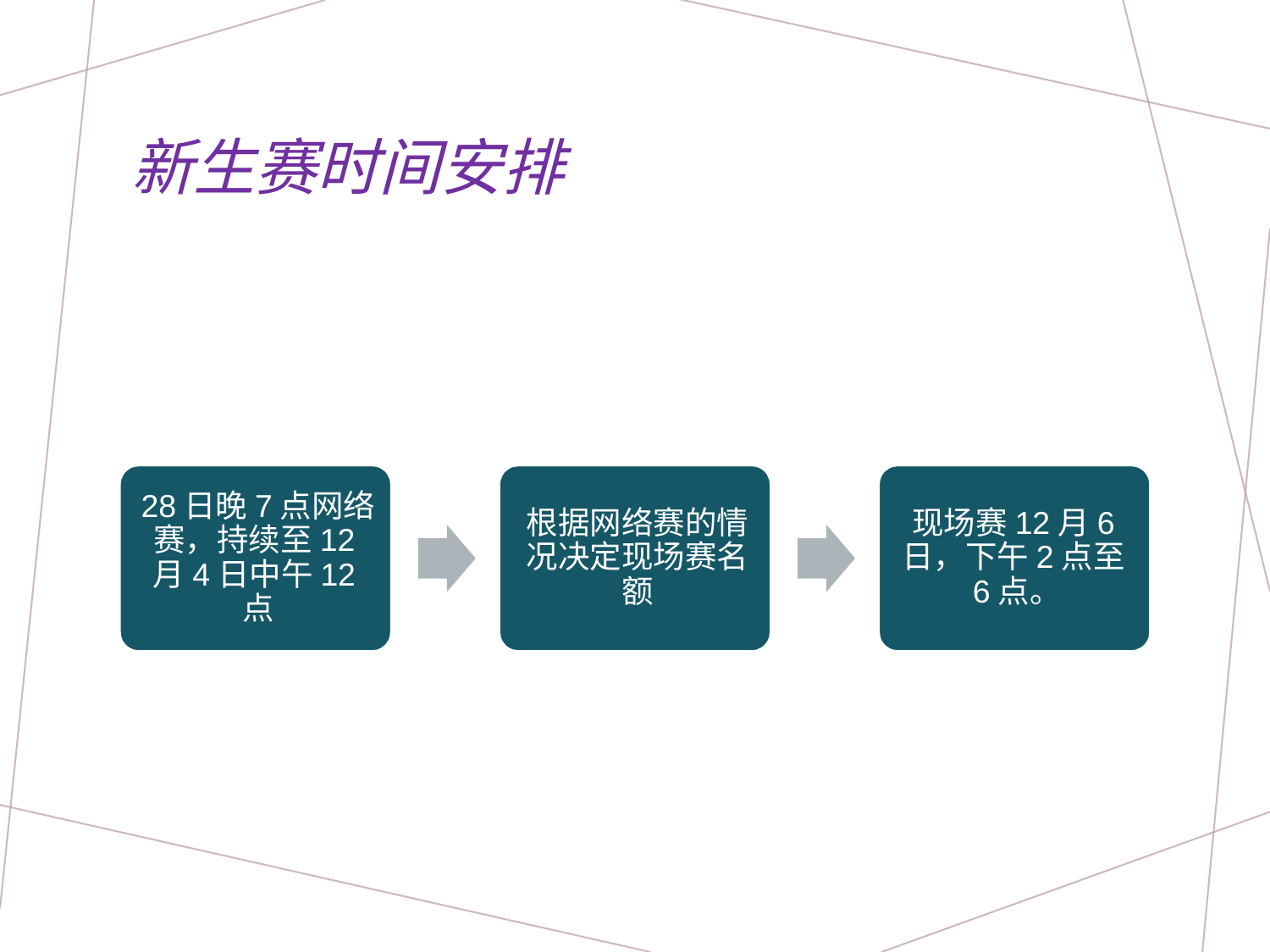

# 新生赛时间安排
28日晚7点网络赛，持续至12月4日中午12点

根据网络赛的情况决定现场赛名额

现场赛12月6日，下午2点至6点。